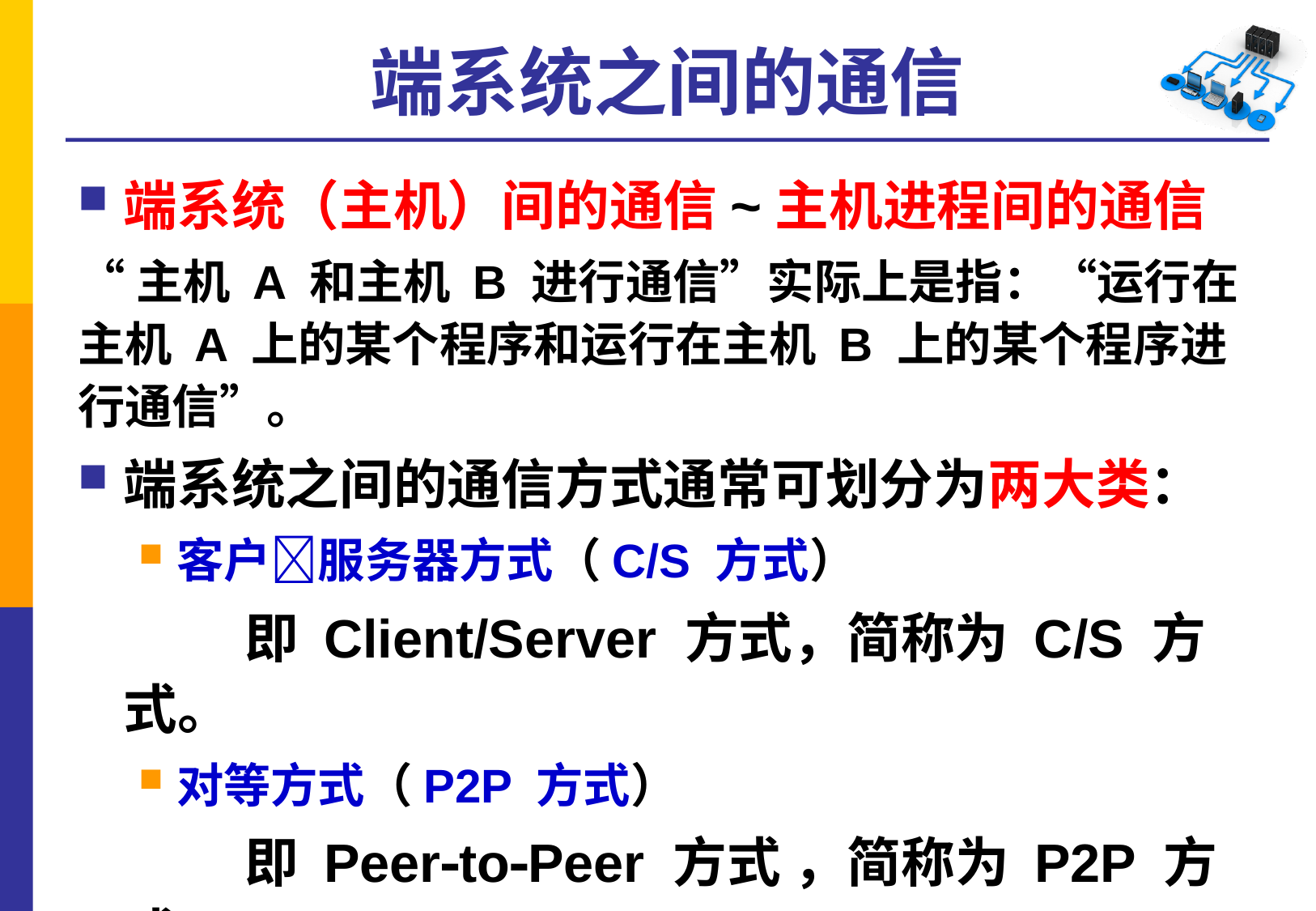

# 端系统之间的通信
端系统（主机）间的通信~主机进程间的通信
“主机 A 和主机 B 进行通信”实际上是指：“运行在主机 A 上的某个程序和运行在主机 B 上的某个程序进行通信”。
端系统之间的通信方式通常可划分为两大类：
客户−服务器方式（C/S 方式）
		即 Client/Server 方式，简称为 C/S 方式。
对等方式（P2P 方式）
   		即 Peer−to−Peer 方式 ，简称为 P2P 方式。